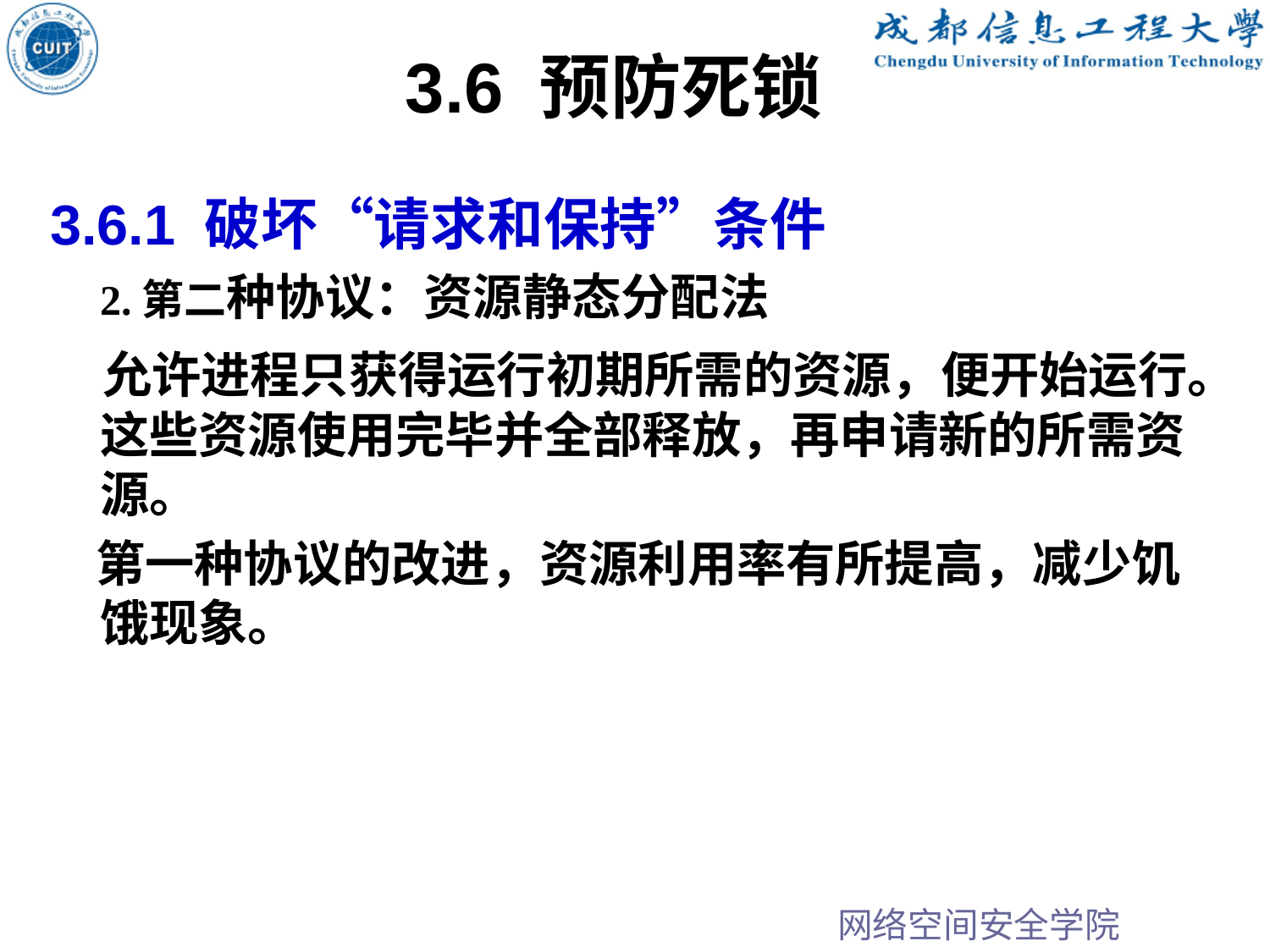

3.6 预防死锁
3.6.1 破坏“请求和保持”条件
2.第二种协议：资源静态分配法
   允许进程只获得运行初期所需的资源，便开始运行。这些资源使用完毕并全部释放，再申请新的所需资源。
   第一种协议的改进，资源利用率有所提高，减少饥饿现象。